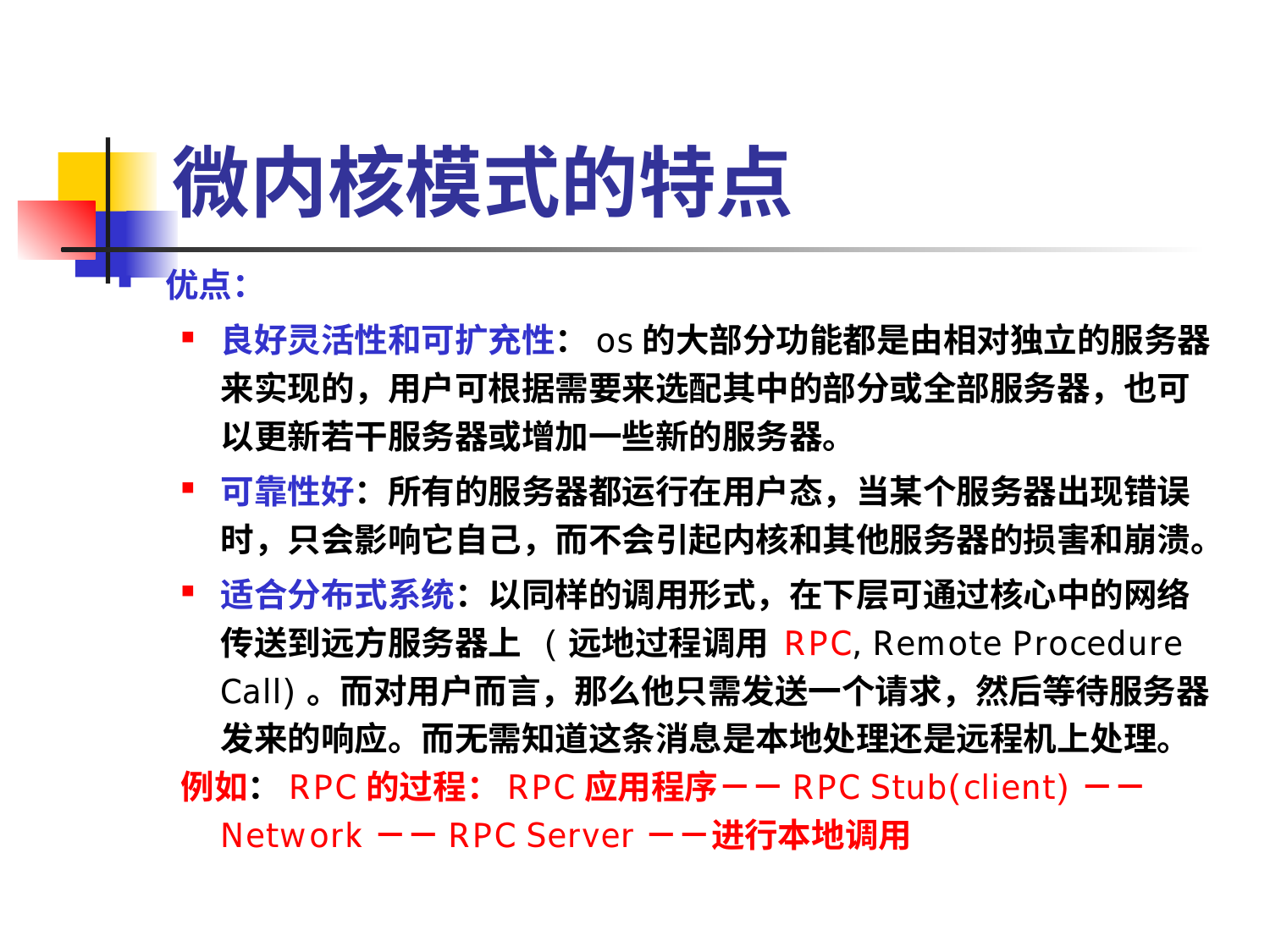

# 微内核模式的特点
优点：
良好灵活性和可扩充性：os的大部分功能都是由相对独立的服务器来实现的，用户可根据需要来选配其中的部分或全部服务器，也可以更新若干服务器或增加一些新的服务器。
可靠性好：所有的服务器都运行在用户态，当某个服务器出现错误时，只会影响它自己，而不会引起内核和其他服务器的损害和崩溃。
适合分布式系统：以同样的调用形式，在下层可通过核心中的网络传送到远方服务器上  (远地过程调用 RPC, Remote Procedure Call)。而对用户而言，那么他只需发送一个请求，然后等待服务器发来的响应。而无需知道这条消息是本地处理还是远程机上处理。
例如：RPC的过程：RPC应用程序－－RPC Stub(client)－－Network－－RPC Server－－进行本地调用